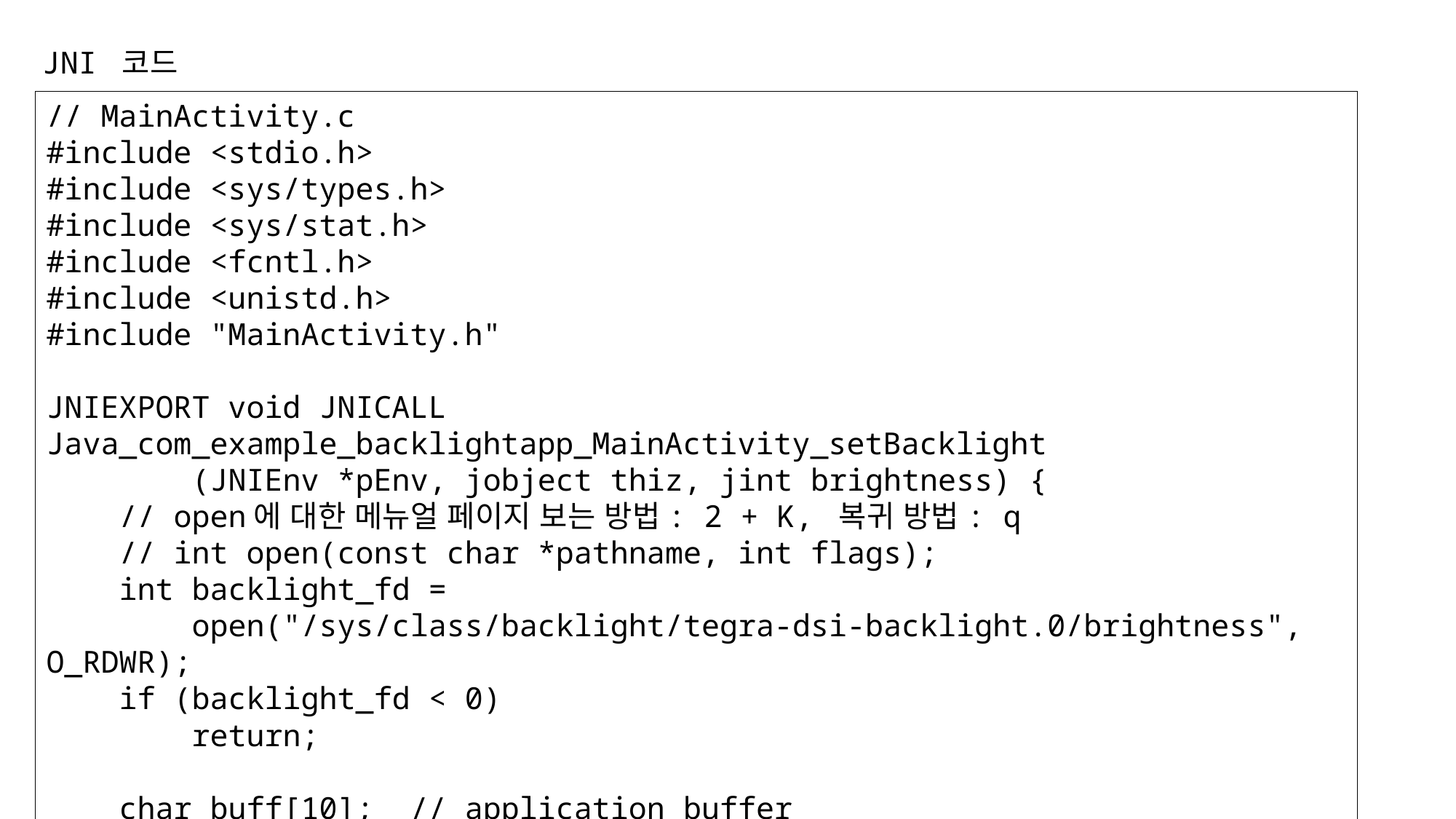

JNI 코드
// MainActivity.c
#include <stdio.h>
#include <sys/types.h>
#include <sys/stat.h>
#include <fcntl.h>
#include <unistd.h>
#include "MainActivity.h"

JNIEXPORT void JNICALL Java_com_example_backlightapp_MainActivity_setBacklight
        (JNIEnv *pEnv, jobject thiz, jint brightness) {
    // open에 대한 메뉴얼 페이지 보는 방법: 2 + K, 복귀 방법: q
    // int open(const char *pathname, int flags);
    int backlight_fd =
        open("/sys/class/backlight/tegra-dsi-backlight.0/brightness", O_RDWR);
    if (backlight_fd < 0)
        return;

    char buff[10];  // application buffer
    // int sprintf(char *str, const char *format, ...);
    sprintf(buff, "%d", brightness);
    write(backlight_fd, buff, strlen(buff));

    close(backlight_fd);
}